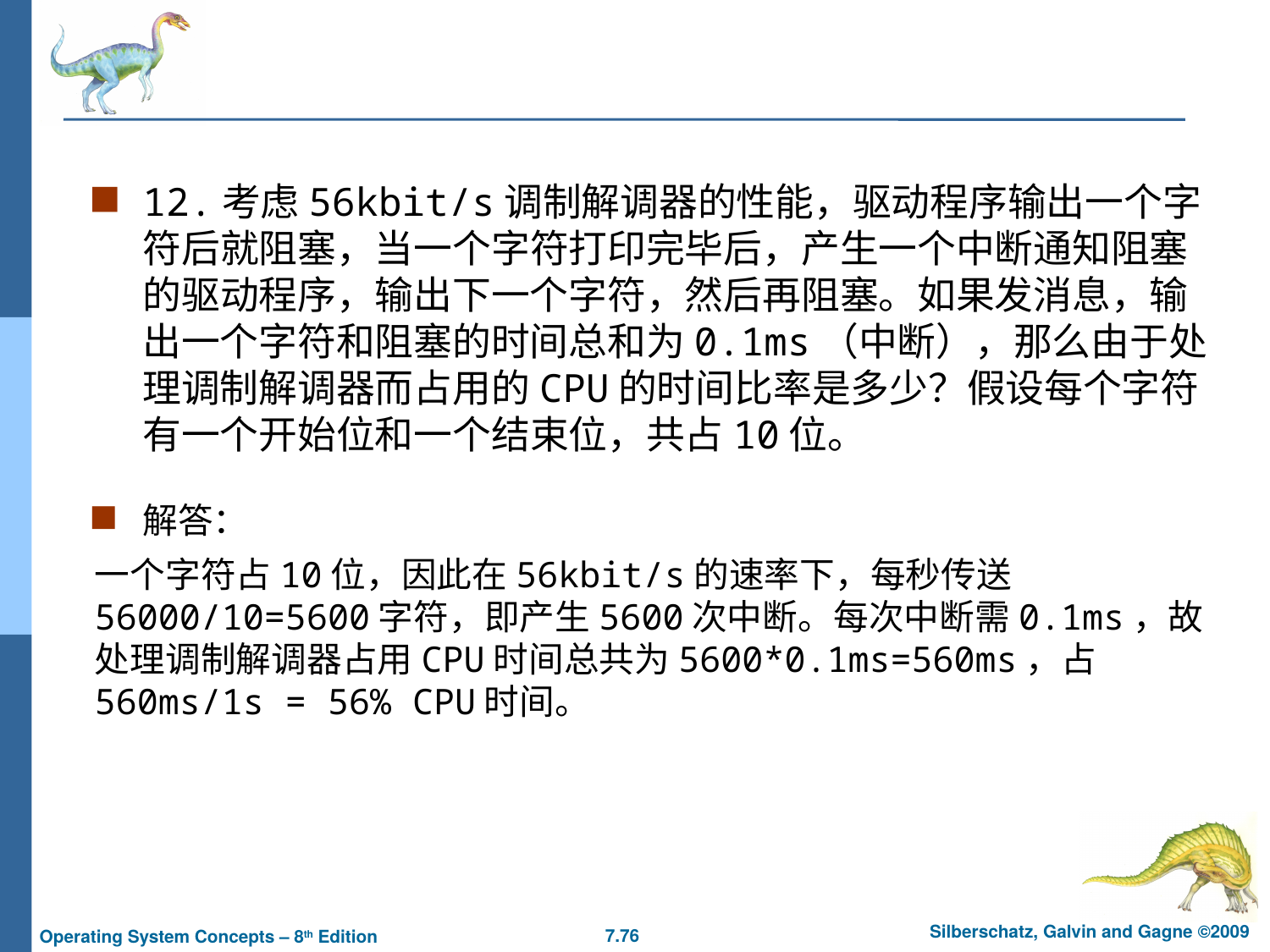

#
12.考虑56kbit/s调制解调器的性能，驱动程序输出一个字符后就阻塞，当一个字符打印完毕后，产生一个中断通知阻塞的驱动程序，输出下一个字符，然后再阻塞。如果发消息，输出一个字符和阻塞的时间总和为0.1ms（中断），那么由于处理调制解调器而占用的CPU的时间比率是多少？假设每个字符有一个开始位和一个结束位，共占10位。
解答：
一个字符占10位，因此在56kbit/s的速率下，每秒传送56000/10=5600字符，即产生5600次中断。每次中断需0.1ms，故处理调制解调器占用CPU时间总共为5600*0.1ms=560ms，占560ms/1s = 56% CPU时间。